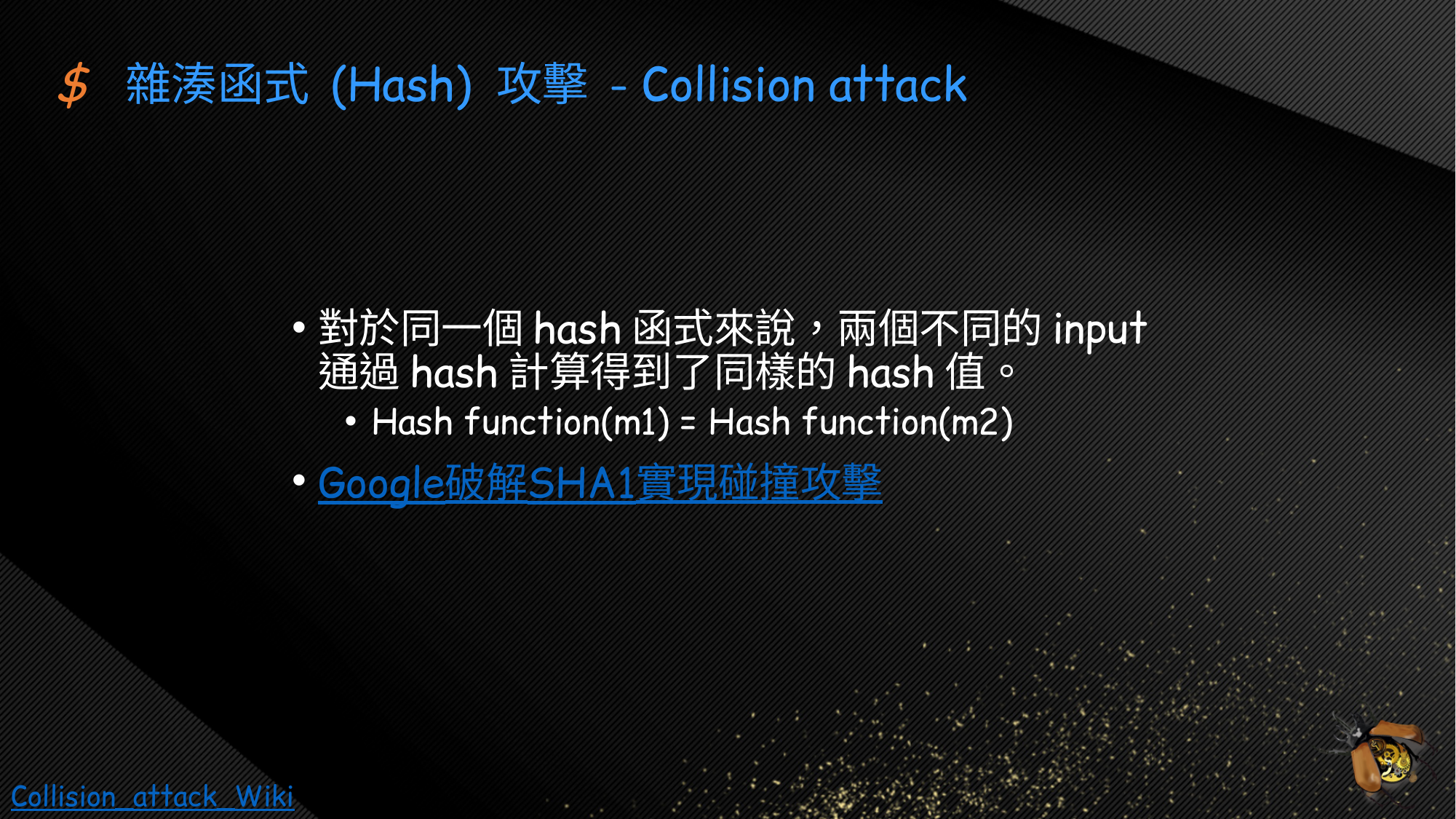

$  雜湊函式 (Hash) 攻擊 - Collision attack
對於同一個hash函式來說，兩個不同的input通過hash計算得到了同樣的hash值。
Hash function(m1) = Hash function(m2)
Google破解SHA1實現碰撞攻擊
Collision_attack_Wiki